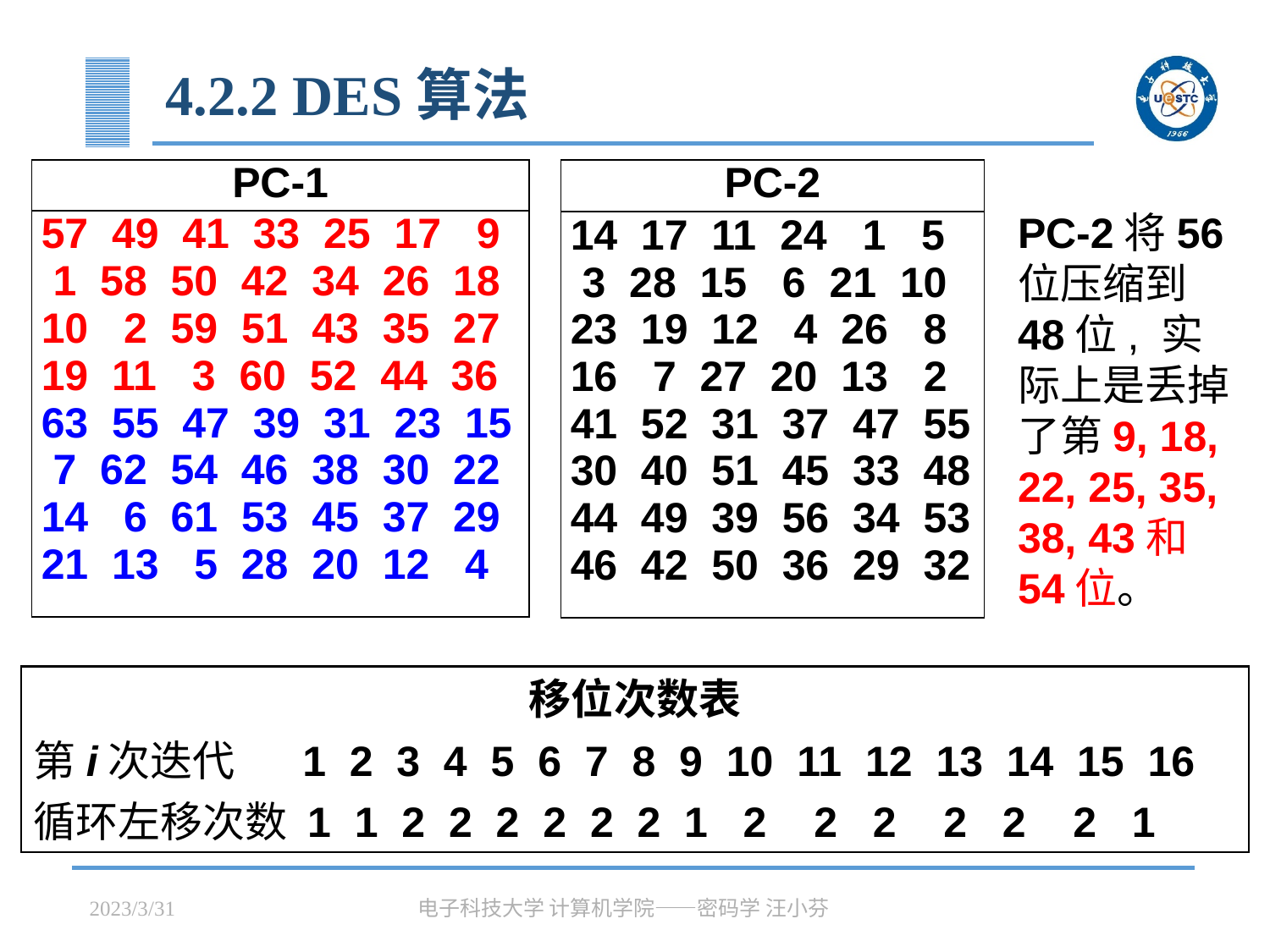

# 4.2.2 DES算法
| PC-2 |
| --- |
| 14 17 11 24 1 5 3 28 15 6 21 10 23 19 12 4 26 8 16 7 27 20 13 2 41 52 31 37 47 55 30 40 51 45 33 48 44 49 39 56 34 53 46 42 50 36 29 32 |
| PC-1 |
| --- |
| 57 49 41 33 25 17 9 1 58 50 42 34 26 18 10 2 59 51 43 35 27 19 11 3 60 52 44 36 63 55 47 39 31 23 15 7 62 54 46 38 30 22 14 6 61 53 45 37 29 21 13 5 28 20 12 4 |

PC-2将56位压缩到48位, 实际上是丢掉了第9, 18, 22, 25, 35, 38, 43和54位。
移位次数表
第i次迭代      1  2  3  4  5  6  7  8  9  10  11  12  13  14  15  16
循环左移次数 1  1  2  2  2  2  2  2  1   2    2   2    2   2    2   1

2023/3/31
电子科技大学 计算机学院——密码学 汪小芬